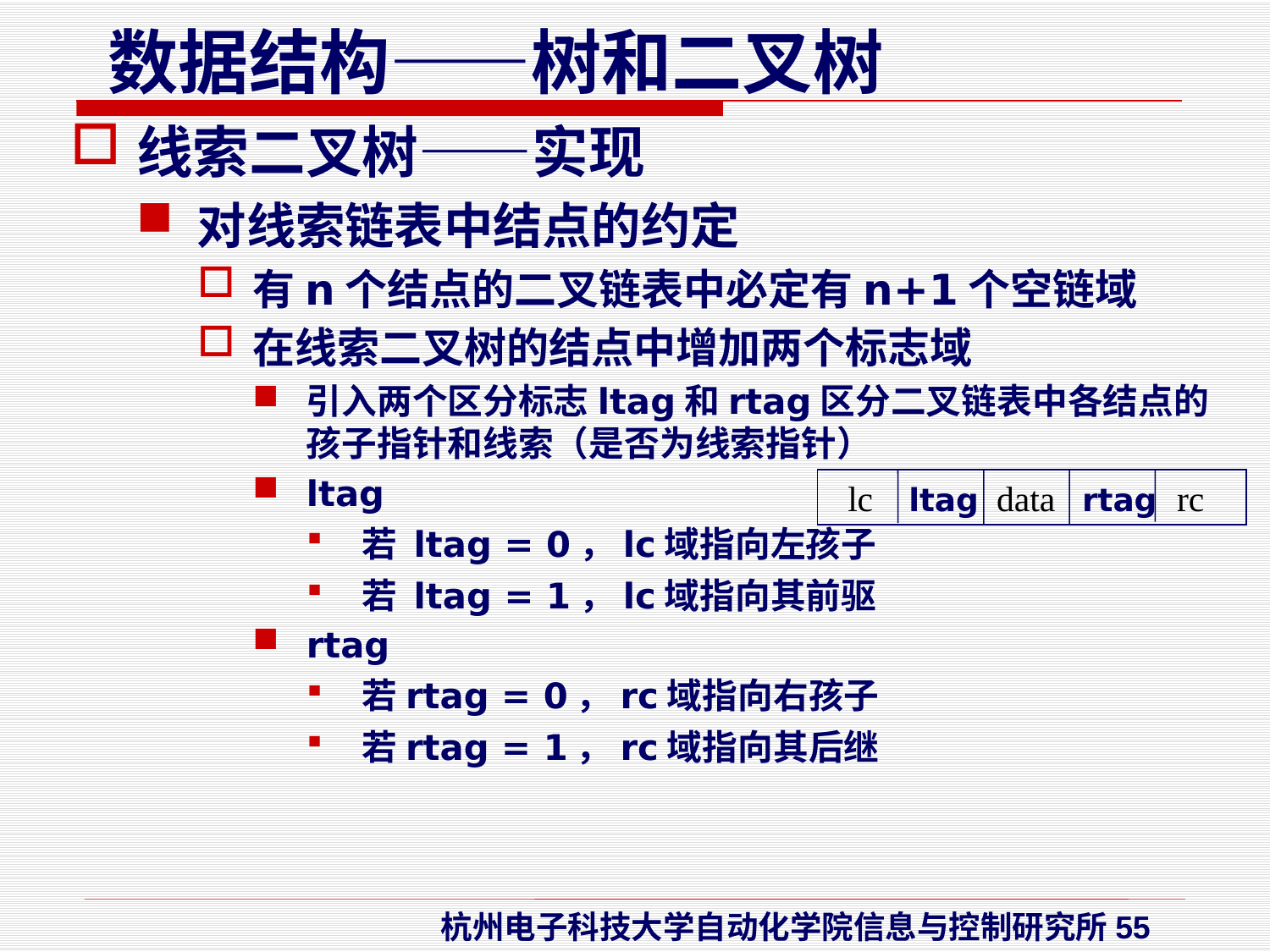

线索二叉树——实现
对线索链表中结点的约定
有n个结点的二叉链表中必定有n+1个空链域
在线索二叉树的结点中增加两个标志域
引入两个区分标志ltag和rtag区分二叉链表中各结点的孩子指针和线索（是否为线索指针）
ltag
若 ltag = 0，lc域指向左孩子
若 ltag = 1，lc域指向其前驱
rtag
若rtag = 0，rc域指向右孩子
若rtag = 1，rc域指向其后继
  lc    ltag  data   rtag  rc